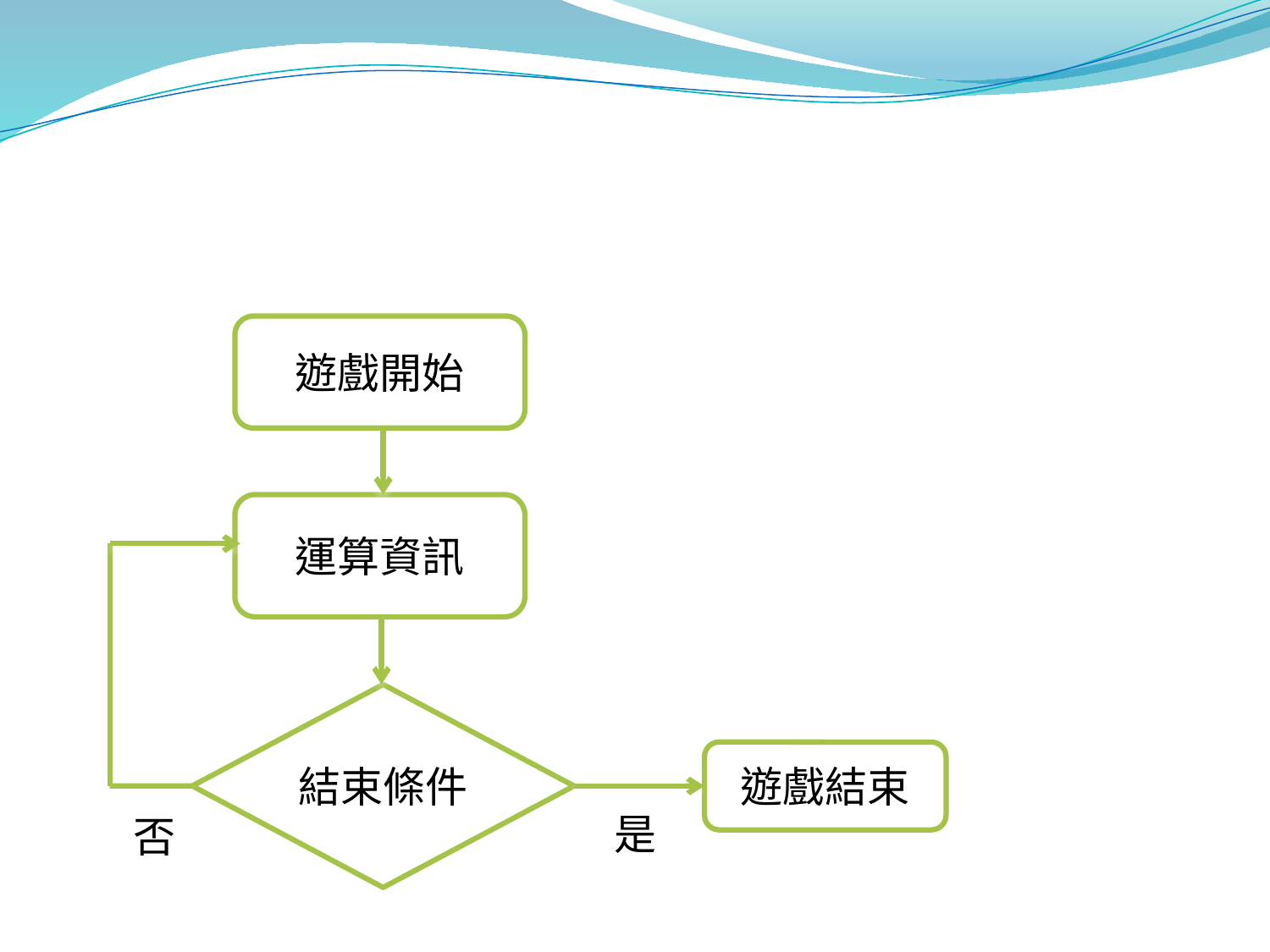

#

遊戲開始
運算資訊
結束條件
遊戲結束
是
否